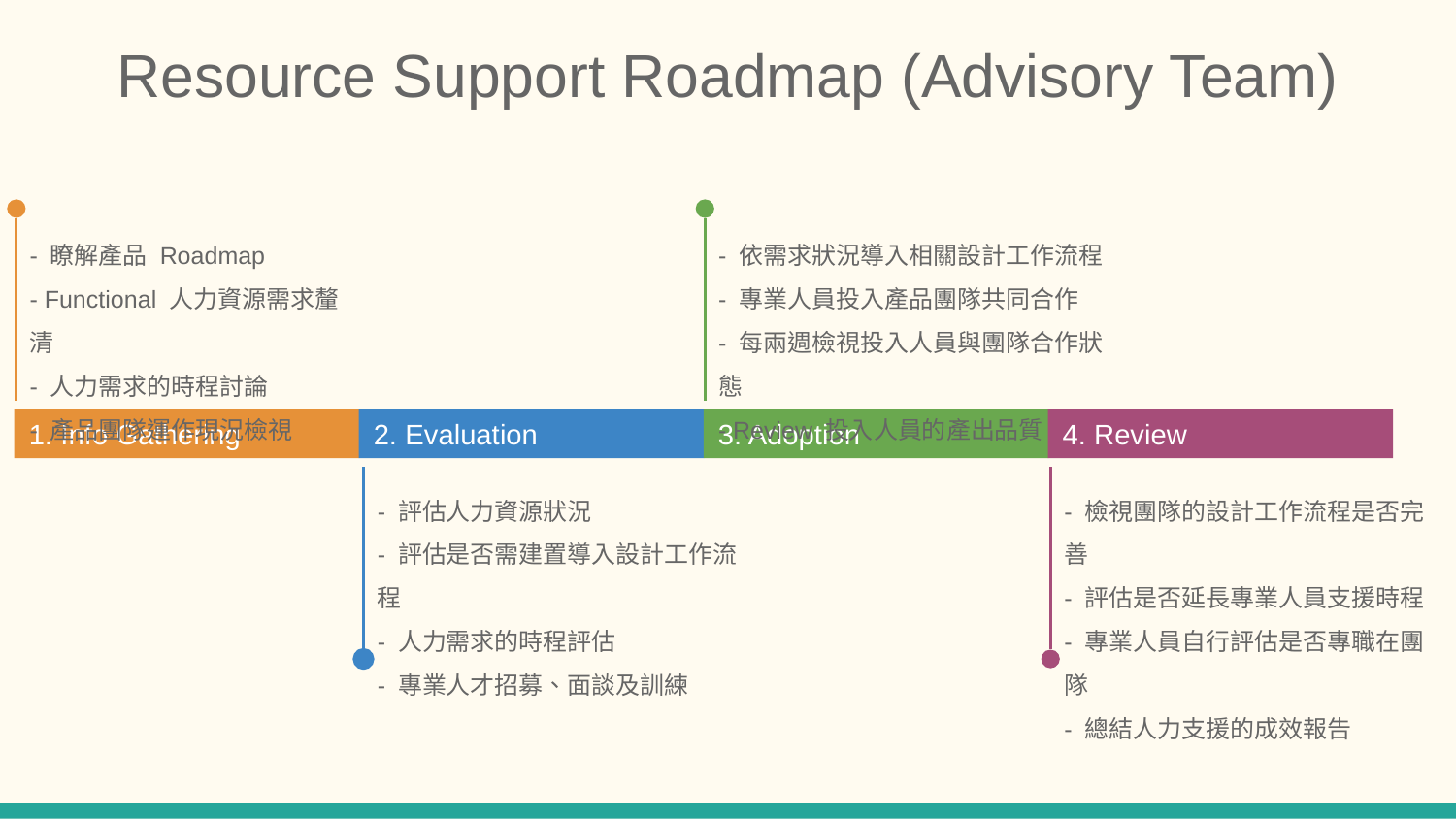

# Resource Support Roadmap (Advisory Team)

- 瞭解產品 Roadmap
- Functional 人力資源需求釐清
- 人力需求的時程討論
- 產品團隊運作現況檢視
- 依需求狀況導入相關設計工作流程
- 專業人員投入產品團隊共同合作
- 每兩週檢視投入人員與團隊合作狀態
- Review 投入人員的產出品質
1. Info Gathering
2. Evaluation
3. Adoption
4. Review

- 評估人力資源狀況
- 評估是否需建置導入設計工作流程
- 人力需求的時程評估
- 專業人才招募、面談及訓練
- 檢視團隊的設計工作流程是否完善
- 評估是否延長專業人員支援時程
- 專業人員自行評估是否專職在團隊
- 總結人力支援的成效報告